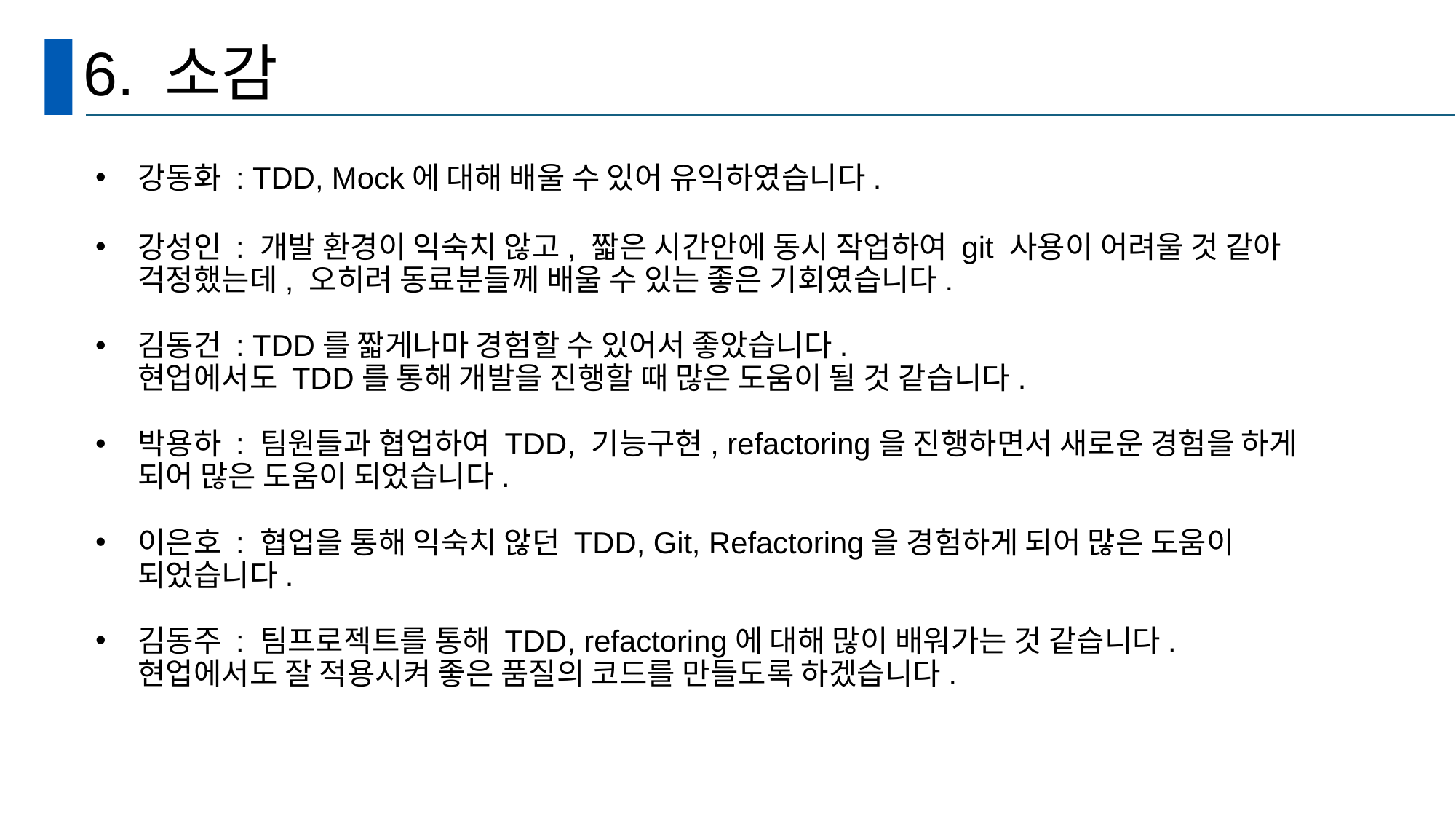

# 6. 소감
강동화 : TDD, Mock에 대해 배울 수 있어 유익하였습니다.
강성인 : 개발 환경이 익숙치 않고, 짧은 시간안에 동시 작업하여 git 사용이 어려울 것 같아 걱정했는데, 오히려 동료분들께 배울 수 있는 좋은 기회였습니다.
김동건 : TDD를 짧게나마 경험할 수 있어서 좋았습니다.
현업에서도 TDD를 통해 개발을 진행할 때 많은 도움이 될 것 같습니다.

박용하 : 팀원들과 협업하여 TDD, 기능구현, refactoring을 진행하면서 새로운 경험을 하게 되어 많은 도움이 되었습니다.
이은호 : 협업을 통해 익숙치 않던 TDD, Git, Refactoring을 경험하게 되어 많은 도움이 되었습니다.
김동주 : 팀프로젝트를 통해 TDD, refactoring에 대해 많이 배워가는 것 같습니다.
현업에서도 잘 적용시켜 좋은 품질의 코드를 만들도록 하겠습니다.